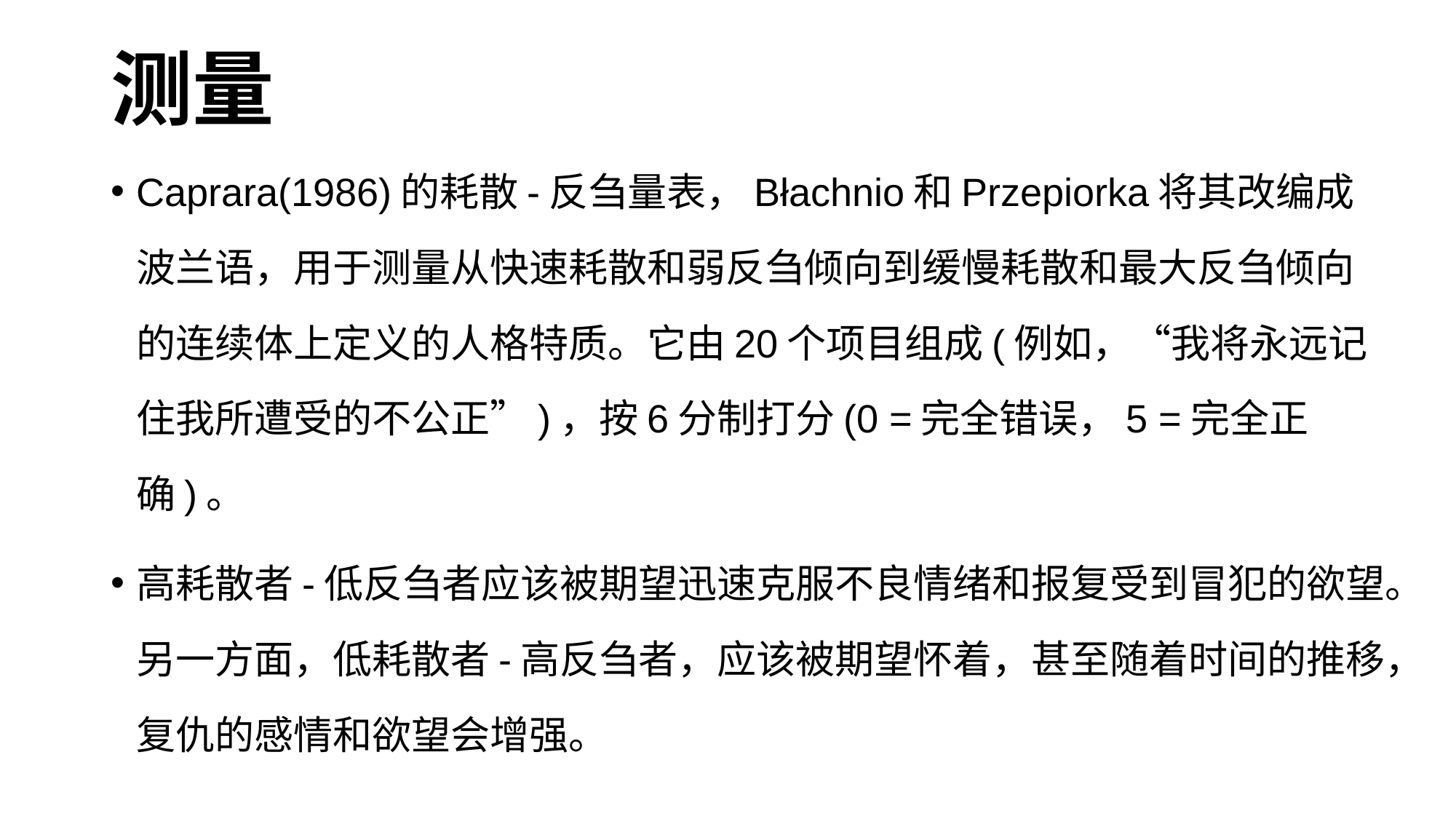

# 测量
Caprara(1986)的耗散-反刍量表，Błachnio和Przepiorka将其改编成波兰语，用于测量从快速耗散和弱反刍倾向到缓慢耗散和最大反刍倾向的连续体上定义的人格特质。它由20个项目组成(例如，“我将永远记住我所遭受的不公正”)，按6分制打分(0 =完全错误，5 =完全正确)。
高耗散者-低反刍者应该被期望迅速克服不良情绪和报复受到冒犯的欲望。另一方面，低耗散者-高反刍者，应该被期望怀着，甚至随着时间的推移，复仇的感情和欲望会增强。